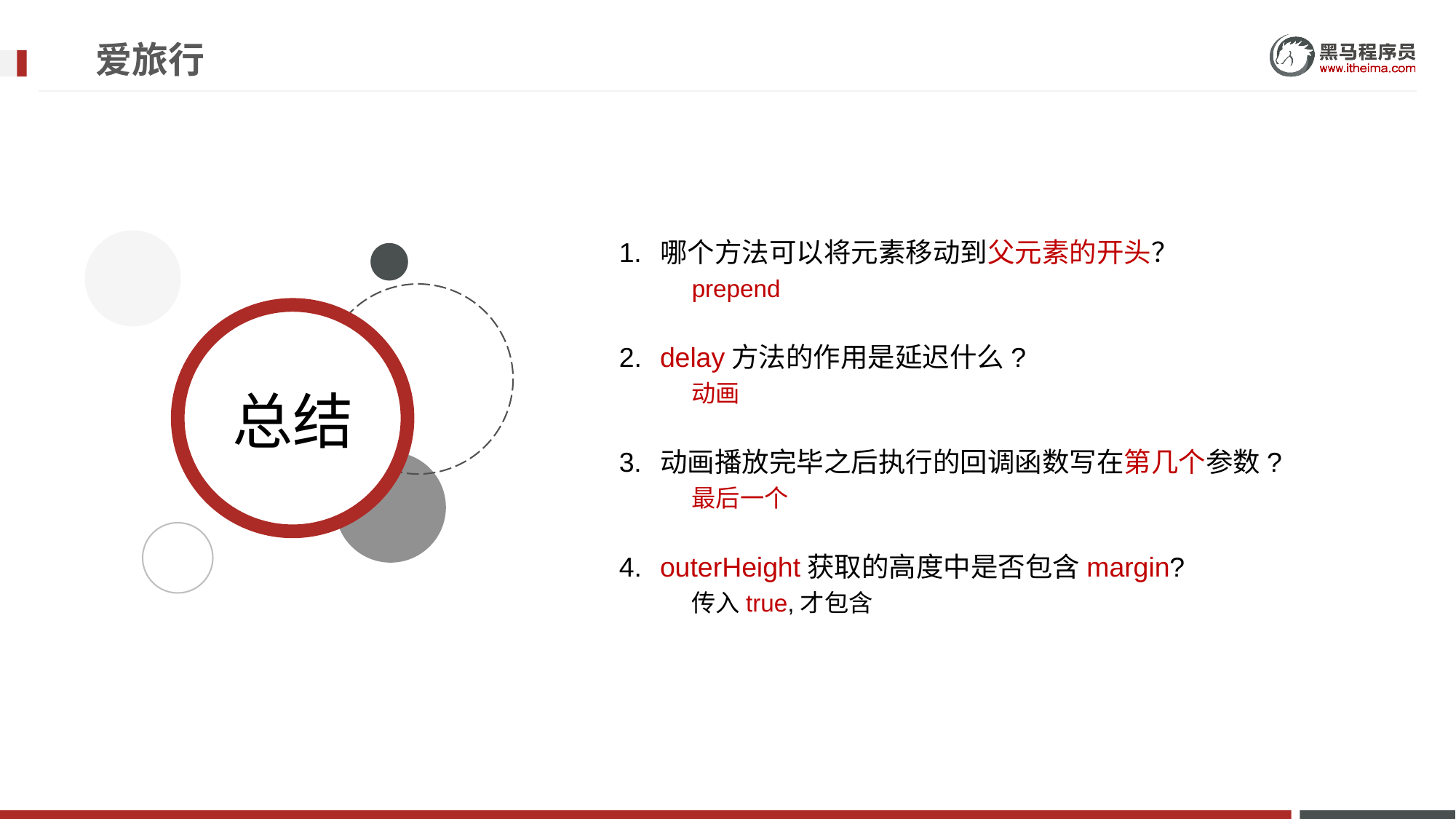

# 爱旅行
哪个方法可以将元素移动到父元素的开头？
prepend
delay方法的作用是延迟什么?
动画
动画播放完毕之后执行的回调函数写在第几个参数?
最后一个
outerHeight获取的高度中是否包含margin?
传入true,才包含